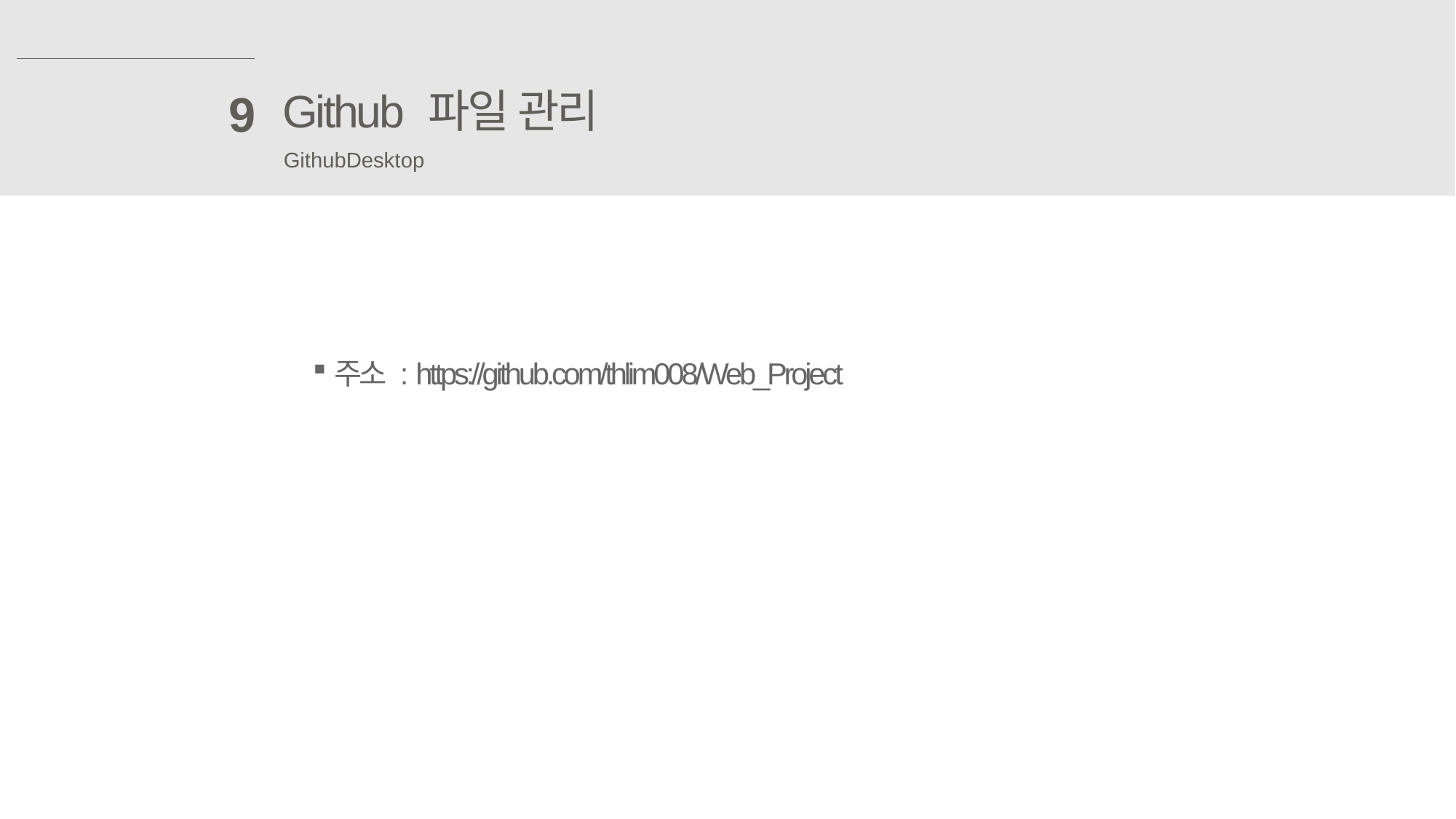

Github 파일 관리
9
GithubDesktop
주소 :  https://github.com/thlim008/Web_Project